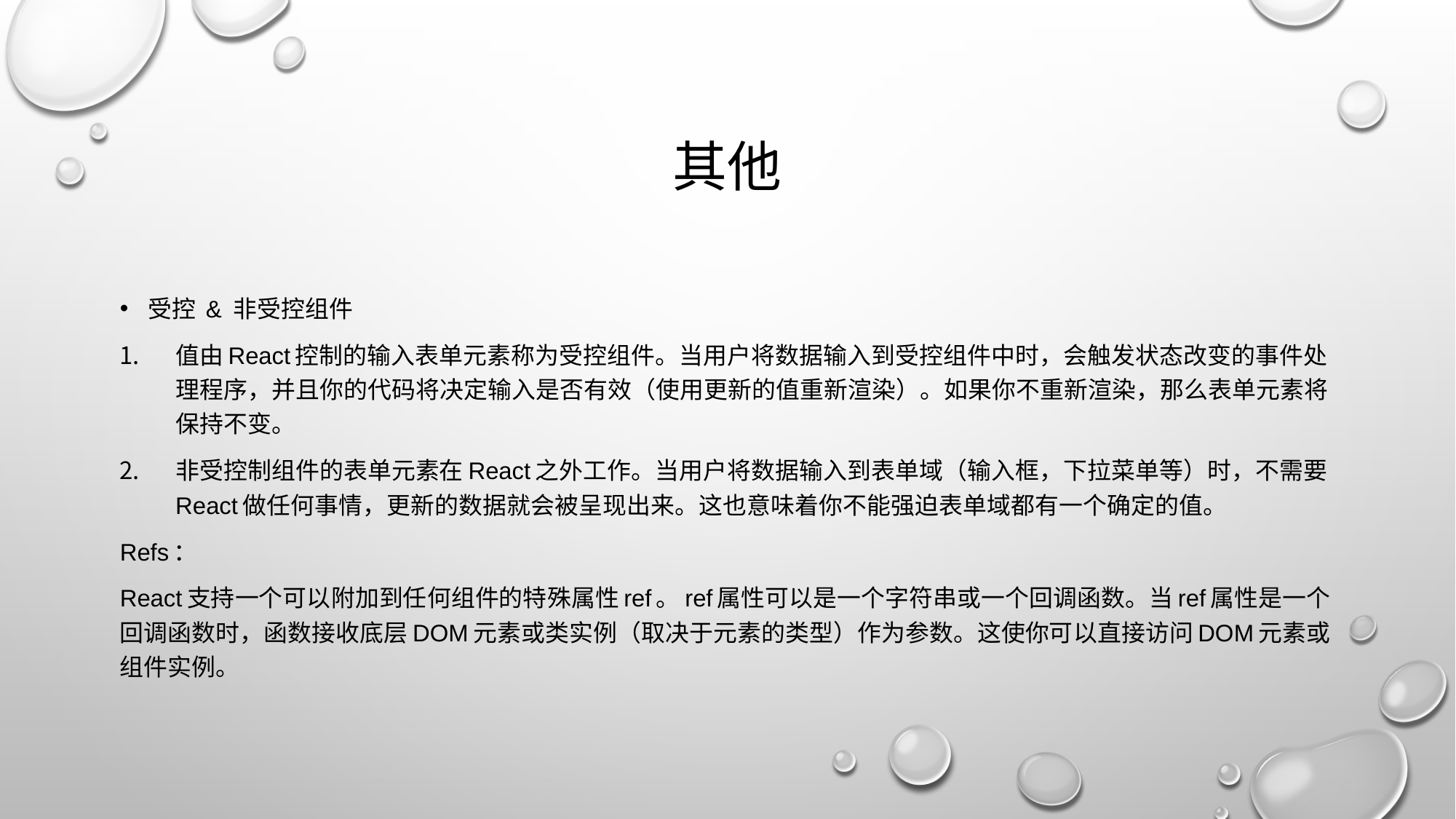

# 其他
受控 & 非受控组件
值由React控制的输入表单元素称为受控组件。当用户将数据输入到受控组件中时，会触发状态改变的事件处理程序，并且你的代码将决定输入是否有效（使用更新的值重新渲染）。如果你不重新渲染，那么表单元素将保持不变。
非受控制组件的表单元素在React之外工作。当用户将数据输入到表单域（输入框，下拉菜单等）时，不需要React做任何事情，更新的数据就会被呈现出来。这也意味着你不能强迫表单域都有一个确定的值。
Refs：
React支持一个可以附加到任何组件的特殊属性ref。ref属性可以是一个字符串或一个回调函数。当ref属性是一个回调函数时，函数接收底层DOM元素或类实例（取决于元素的类型）作为参数。这使你可以直接访问DOM元素或组件实例。